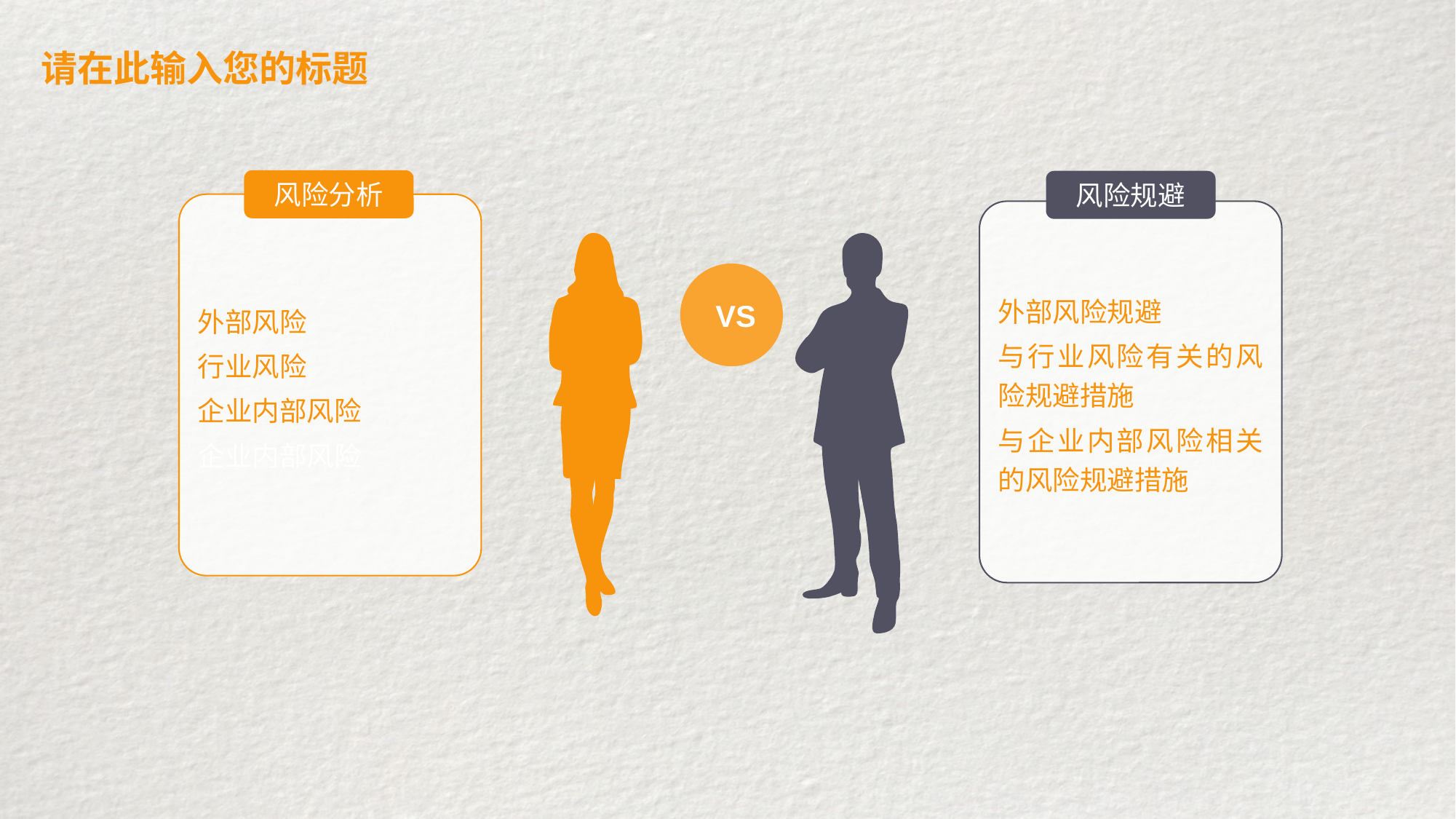

请在此输入您的标题
风险分析
风险规避
外部风险
行业风险
企业内部风险
企业内部风险
外部风险规避
与行业风险有关的风险规避措施
与企业内部风险相关的风险规避措施

 VS